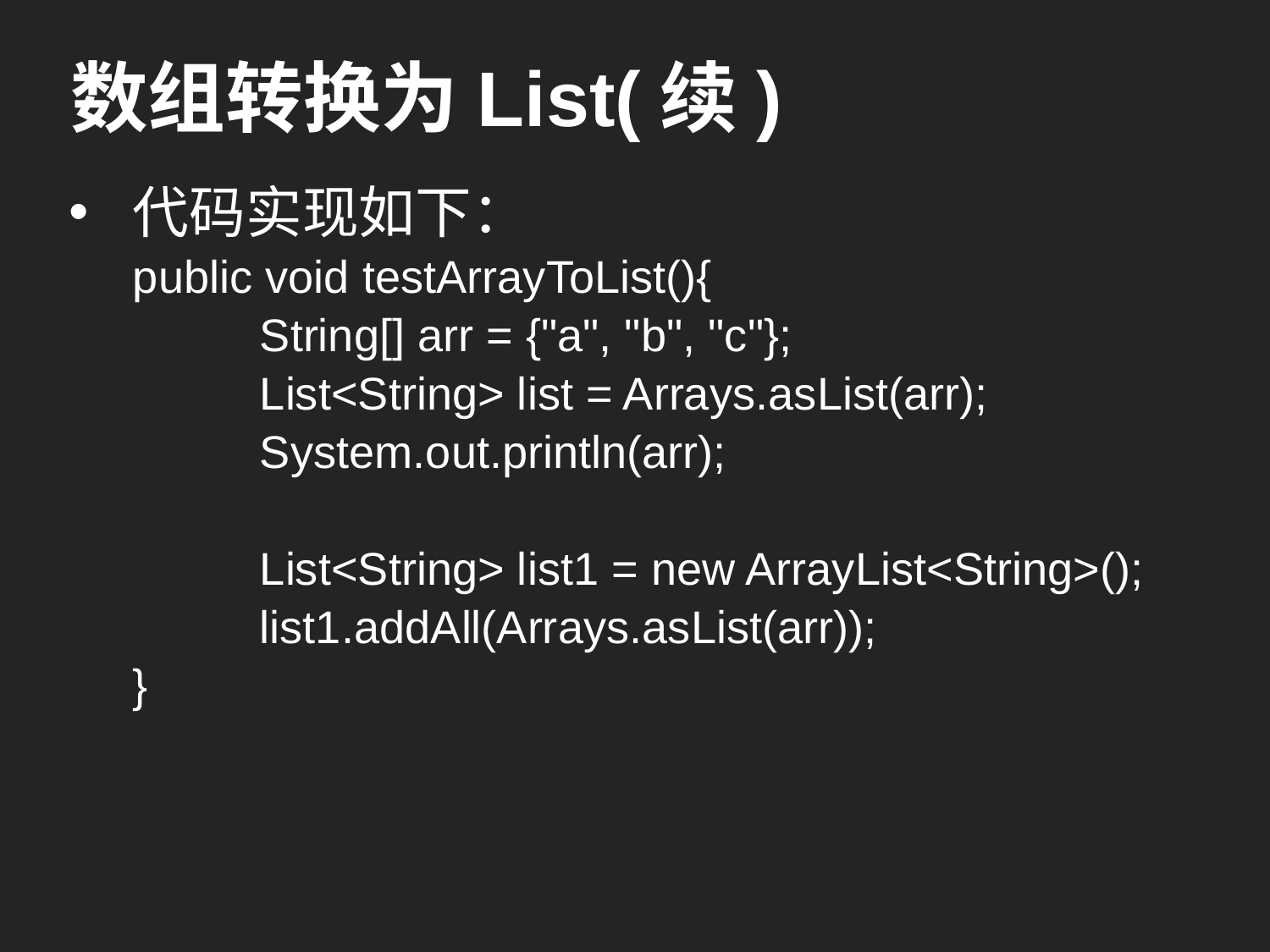

# 数组转换为List(续)
代码实现如下：
public void testArrayToList(){
	String[] arr = {"a", "b", "c"};
	List<String> list = Arrays.asList(arr);
	System.out.println(arr);

	List<String> list1 = new ArrayList<String>();
	list1.addAll(Arrays.asList(arr));
}